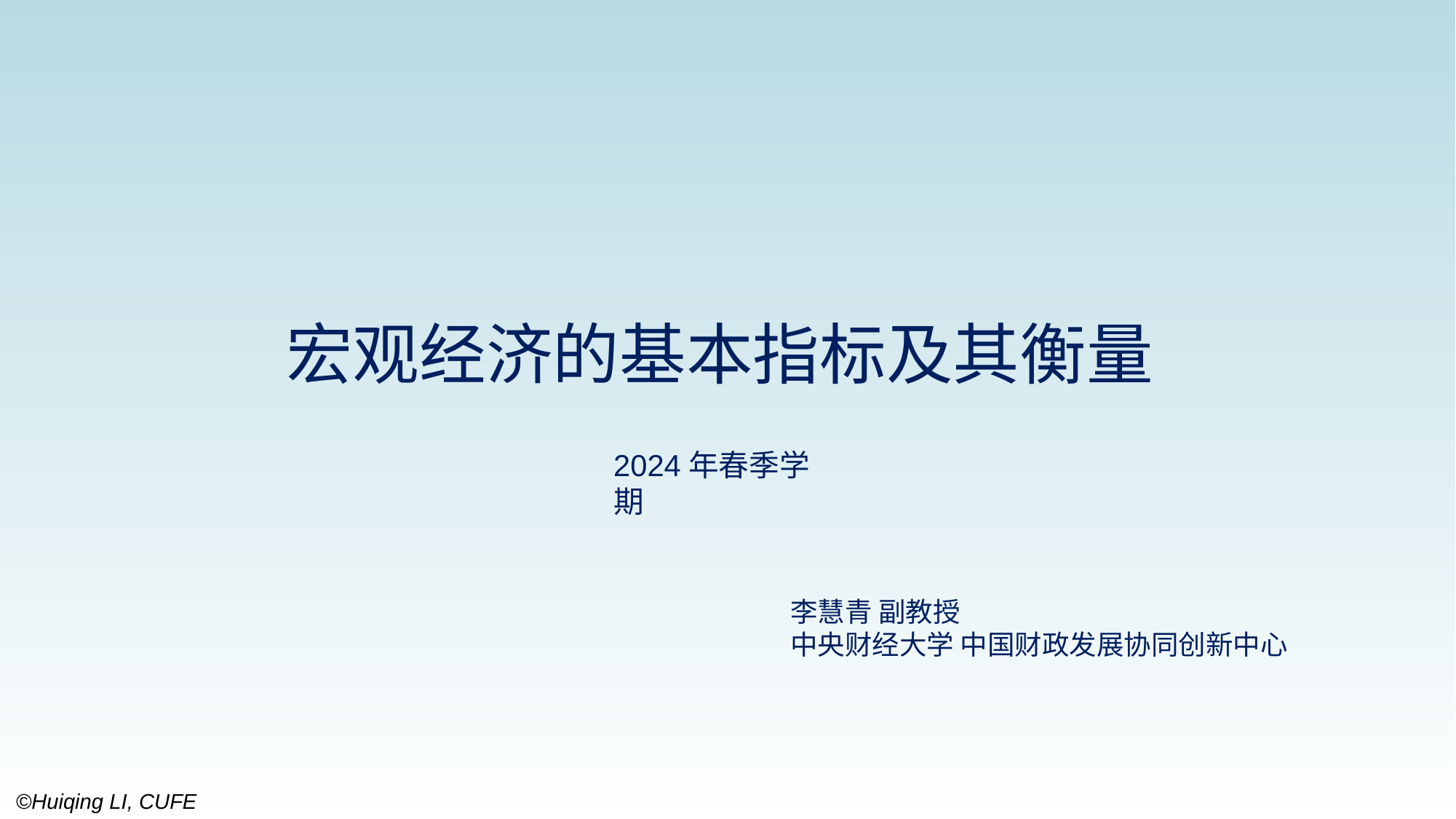

# 宏观经济的基本指标及其衡量
2024年春季学期
李慧青 副教授
中央财经大学 中国财政发展协同创新中心